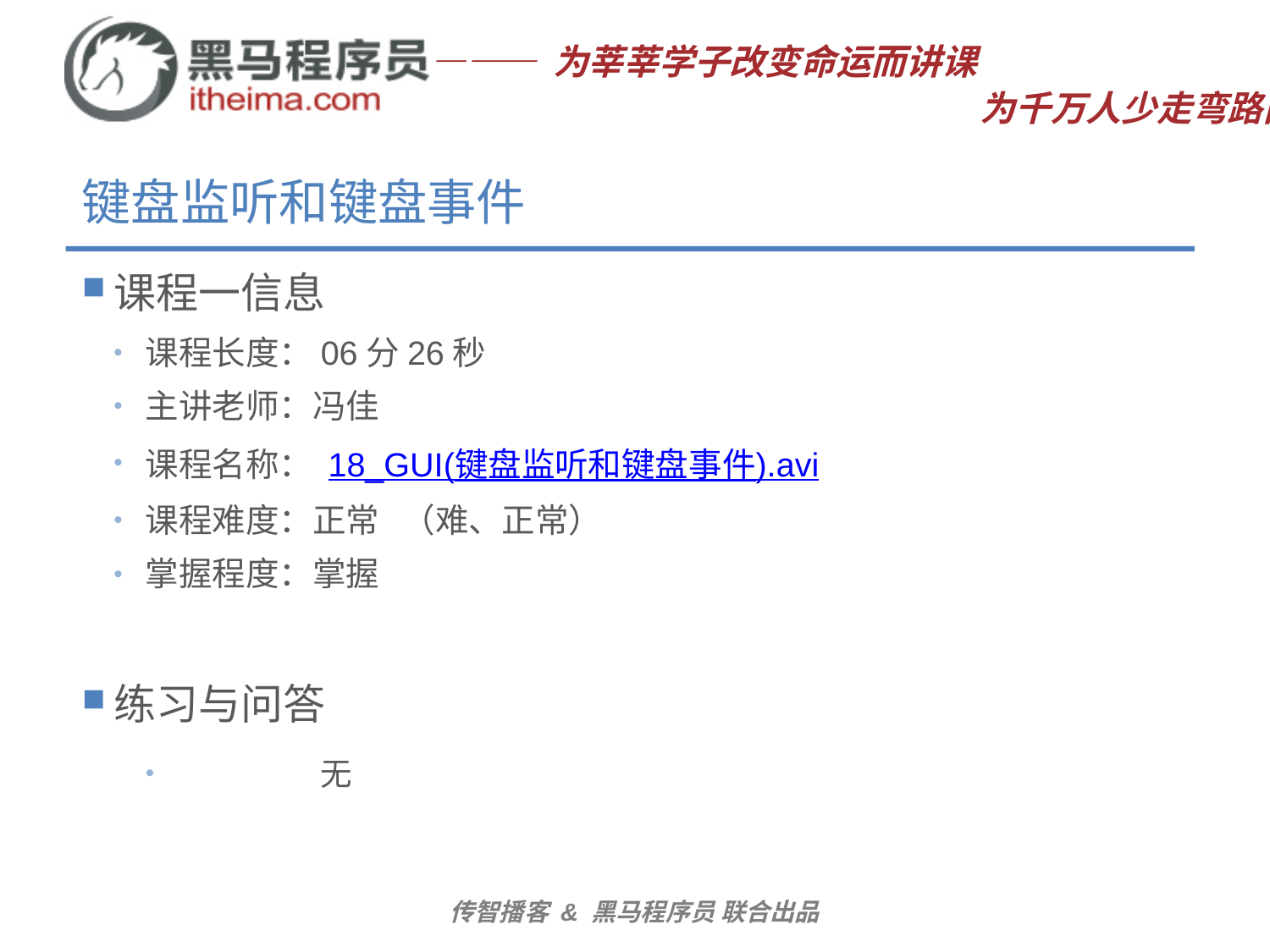

# 键盘监听和键盘事件
课程一信息
课程长度：06分26秒
主讲老师：冯佳
课程名称： 18_GUI(键盘监听和键盘事件).avi
课程难度：正常   （难、正常）
掌握程度：掌握

练习与问答
	无